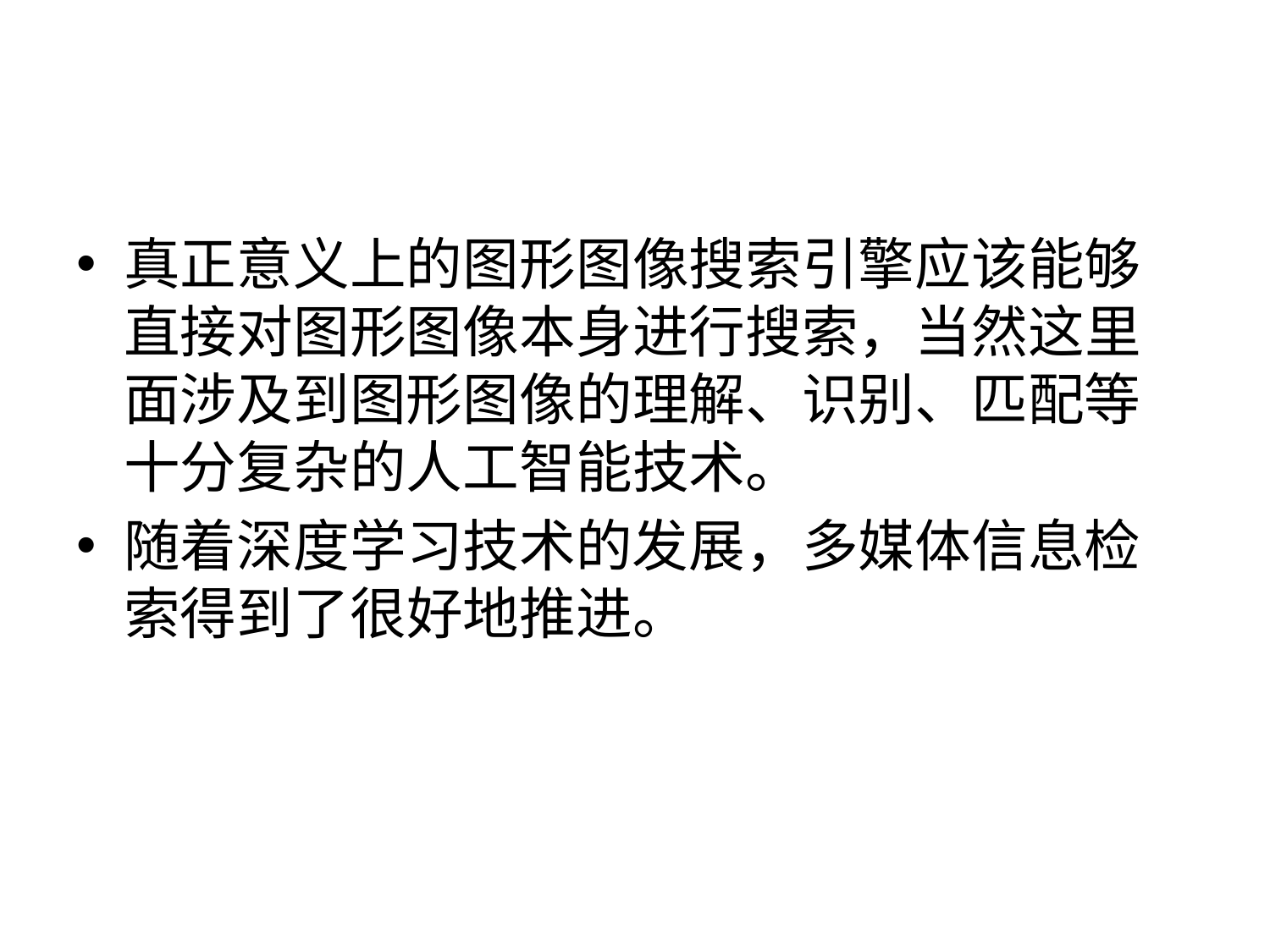

#
真正意义上的图形图像搜索引擎应该能够直接对图形图像本身进行搜索，当然这里面涉及到图形图像的理解、识别、匹配等十分复杂的人工智能技术。
随着深度学习技术的发展，多媒体信息检索得到了很好地推进。